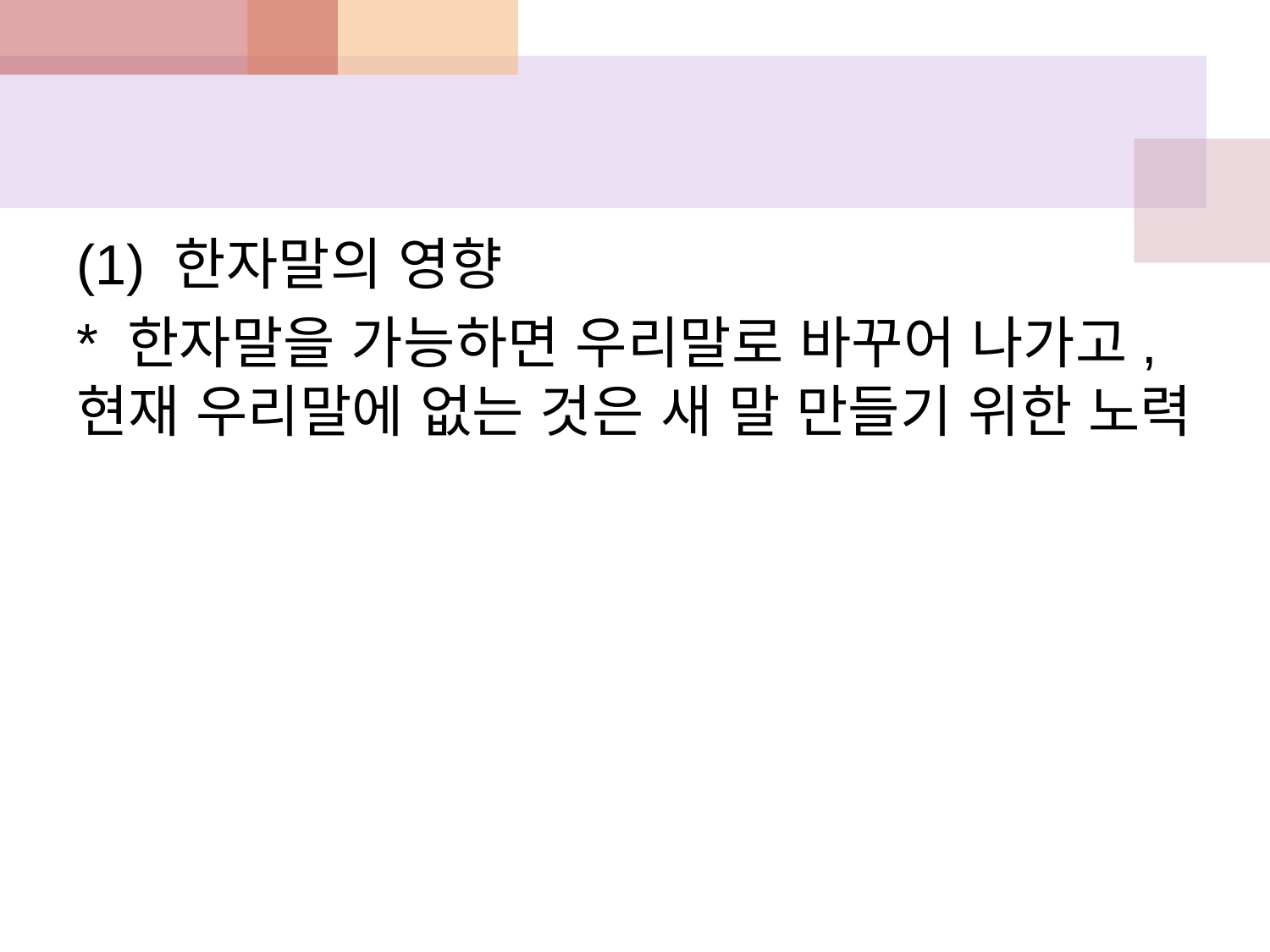

#
(1) 한자말의 영향
* 한자말을 가능하면 우리말로 바꾸어 나가고, 현재 우리말에 없는 것은 새 말 만들기 위한 노력